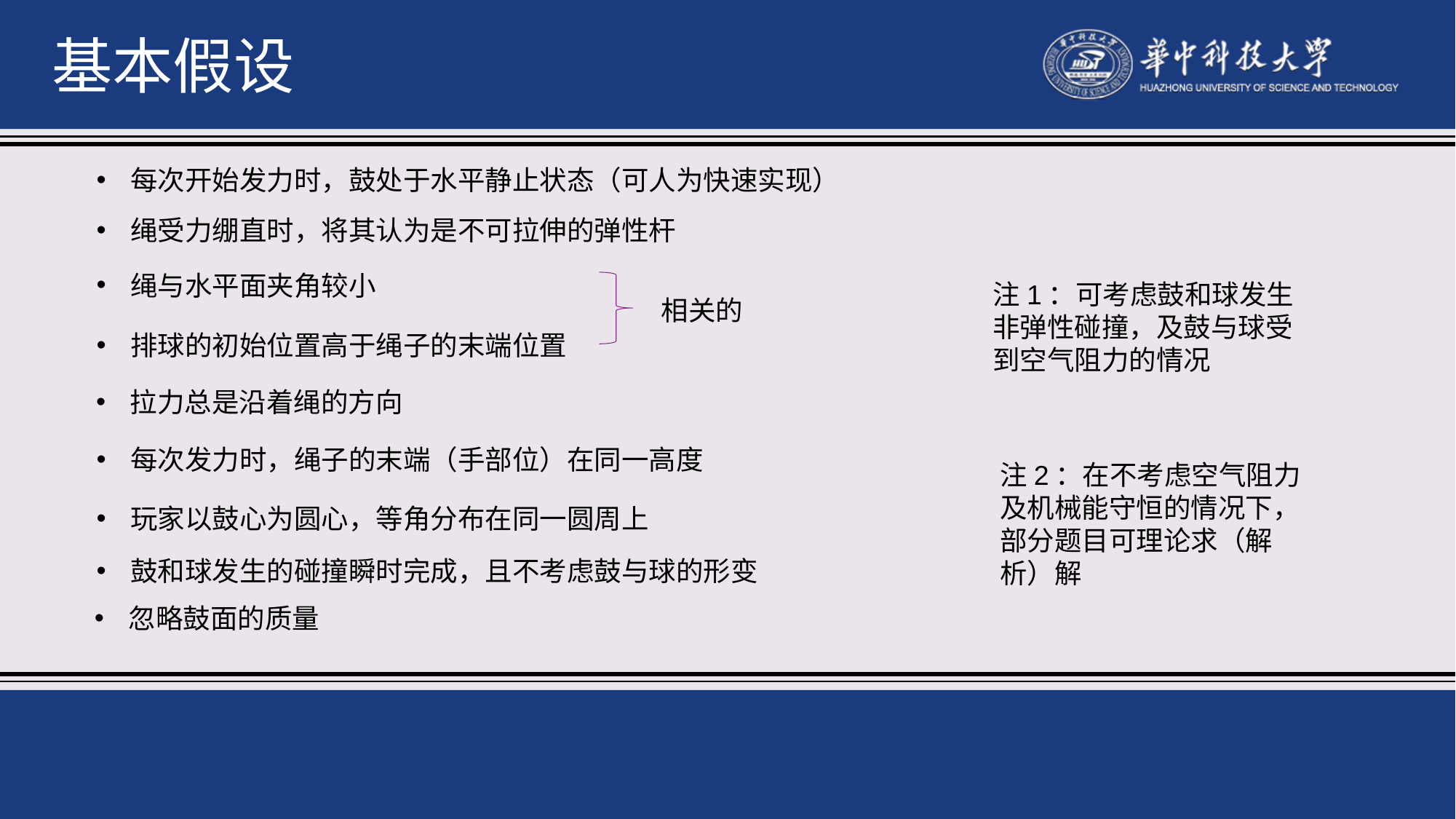

基本假设
每次开始发力时，鼓处于水平静止状态（可人为快速实现）
绳受力绷直时，将其认为是不可拉伸的弹性杆
绳与水平面夹角较小

注1：可考虑鼓和球发生非弹性碰撞，及鼓与球受到空气阻力的情况
相关的
排球的初始位置高于绳子的末端位置
拉力总是沿着绳的方向
每次发力时，绳子的末端（手部位）在同一高度
注2：在不考虑空气阻力及机械能守恒的情况下，
部分题目可理论求（解析）解
玩家以鼓心为圆心，等角分布在同一圆周上
鼓和球发生的碰撞瞬时完成，且不考虑鼓与球的形变
忽略鼓面的质量